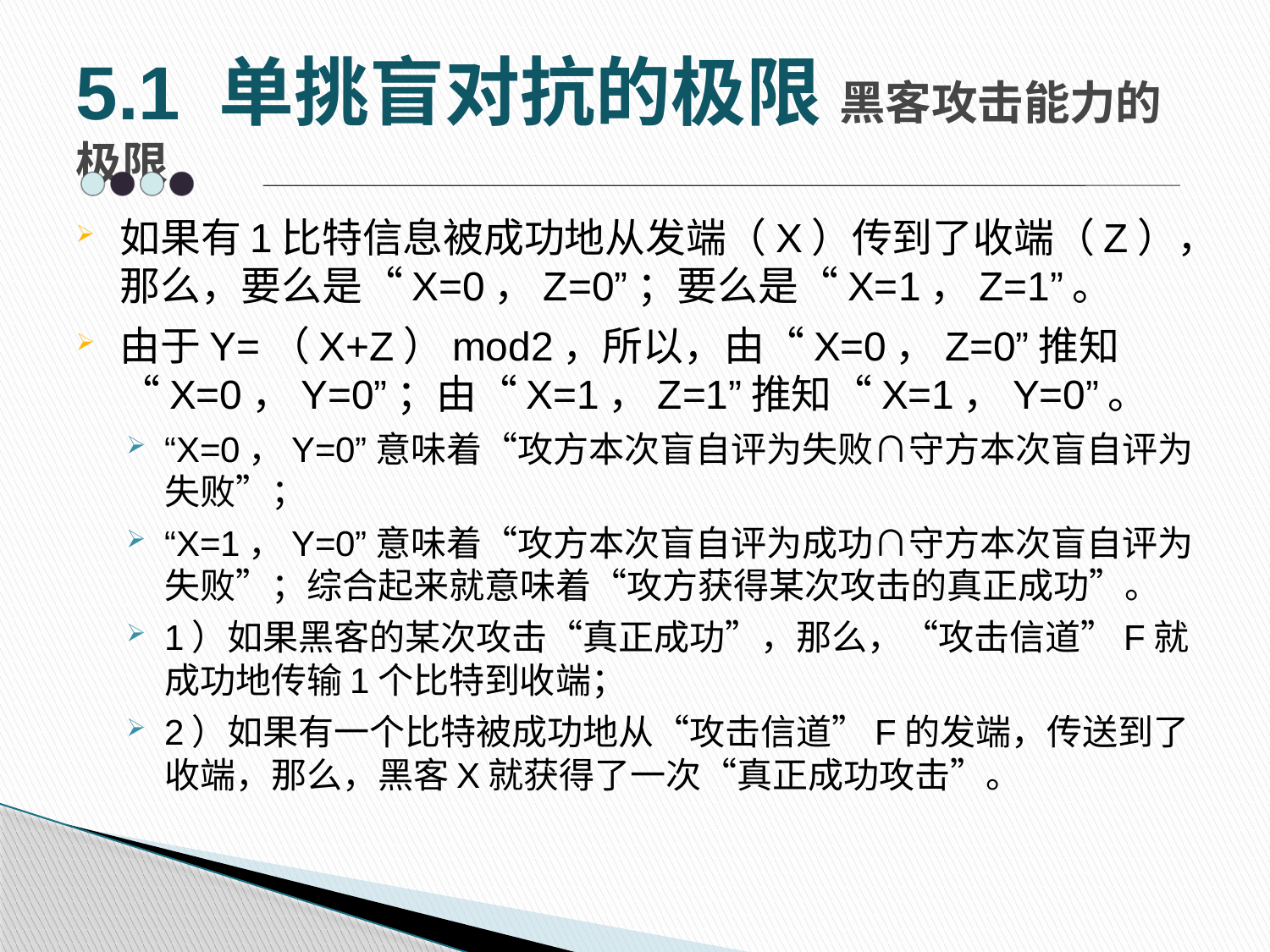

# 5.1 单挑盲对抗的极限 黑客攻击能力的极限

如果有1比特信息被成功地从发端（X）传到了收端（Z），那么，要么是“X=0，Z=0”；要么是“X=1，Z=1”。
由于Y=（X+Z）mod2，所以，由“X=0，Z=0”推知“X=0，Y=0”；由“X=1，Z=1”推知“X=1，Y=0”。
“X=0，Y=0”意味着“攻方本次盲自评为失败∩守方本次盲自评为失败”；
“X=1，Y=0”意味着“攻方本次盲自评为成功∩守方本次盲自评为失败”；综合起来就意味着“攻方获得某次攻击的真正成功”。
1）如果黑客的某次攻击“真正成功”，那么，“攻击信道”F就成功地传输1个比特到收端；
2）如果有一个比特被成功地从“攻击信道”F的发端，传送到了收端，那么，黑客X就获得了一次“真正成功攻击”。